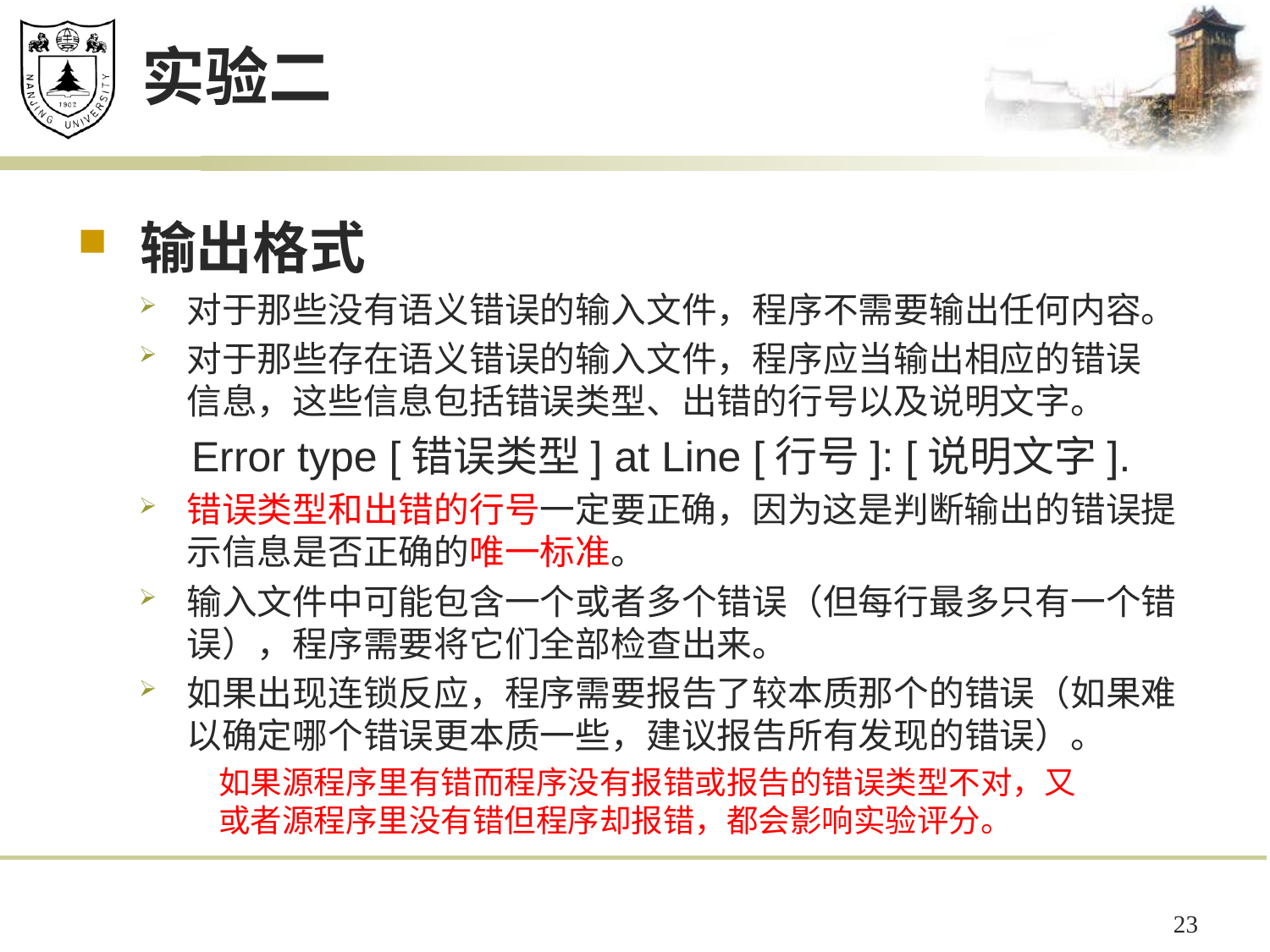

# 实验二
输出格式
对于那些没有语义错误的输入文件，程序不需要输出任何内容。
对于那些存在语义错误的输入文件，程序应当输出相应的错误 信息，这些信息包括错误类型、出错的行号以及说明文字。
Error type [错误类型] at Line [行号]: [说明文字].
错误类型和出错的行号一定要正确，因为这是判断输出的错误提示信息是否正确的唯一标准。
输入文件中可能包含一个或者多个错误（但每行最多只有一个错误），程序需要将它们全部检查出来。
如果出现连锁反应，程序需要报告了较本质那个的错误（如果难以确定哪个错误更本质一些，建议报告所有发现的错误）。
如果源程序里有错而程序没有报错或报告的错误类型不对，又或者源程序里没有错但程序却报错，都会影响实验评分。